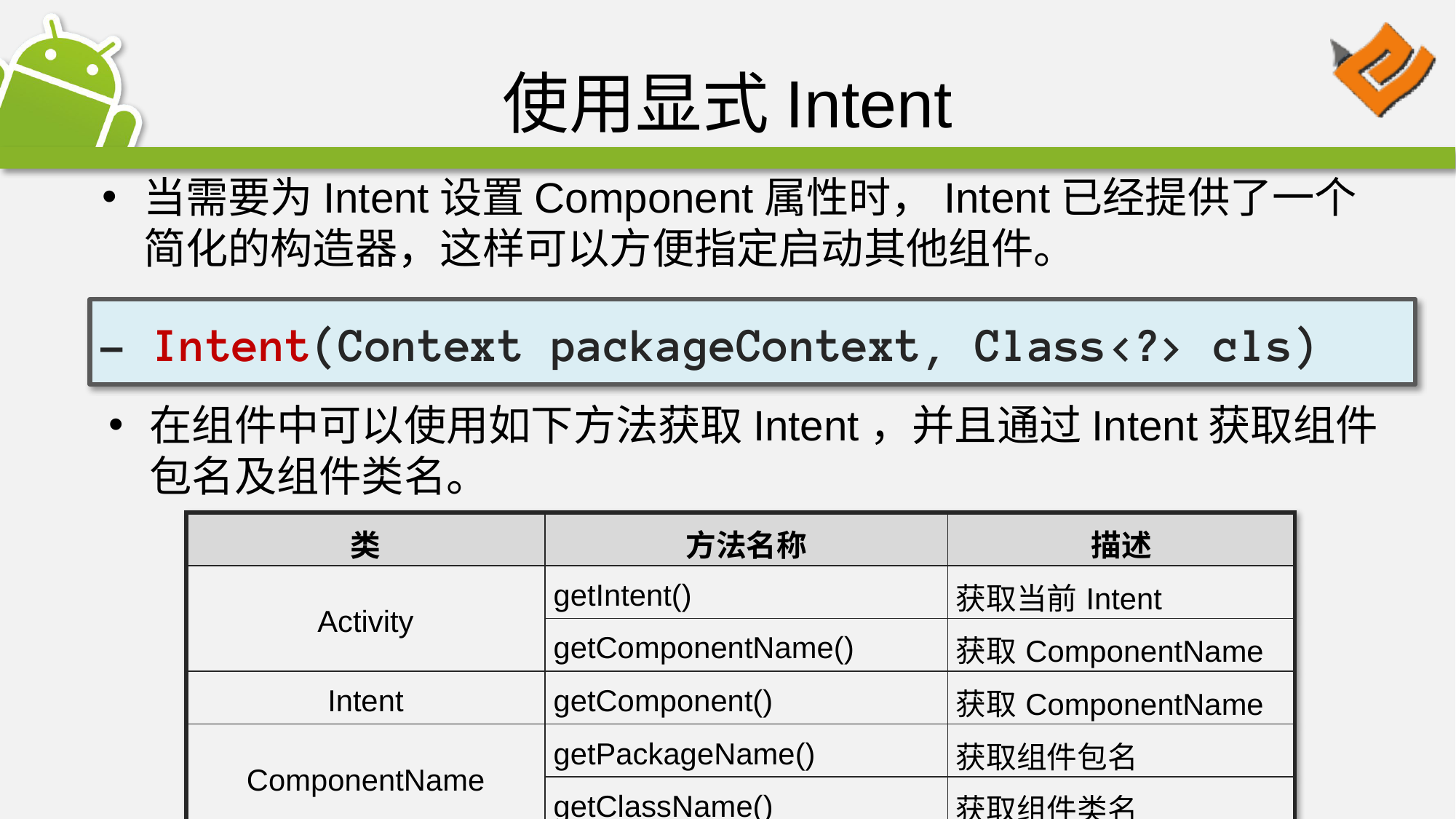

# 使用显式Intent
当需要为Intent设置Component属性时，Intent已经提供了一个简化的构造器，这样可以方便指定启动其他组件。
- Intent(Context packageContext, Class<?> cls)
在组件中可以使用如下方法获取Intent，并且通过Intent获取组件包名及组件类名。
| 类 | 方法名称 | 描述 |
| --- | --- | --- |
| Activity | getIntent() | 获取当前Intent |
|  | getComponentName() | 获取ComponentName |
| Intent | getComponent() | 获取ComponentName |
| ComponentName | getPackageName() | 获取组件包名 |
|  | getClassName() | 获取组件类名 |